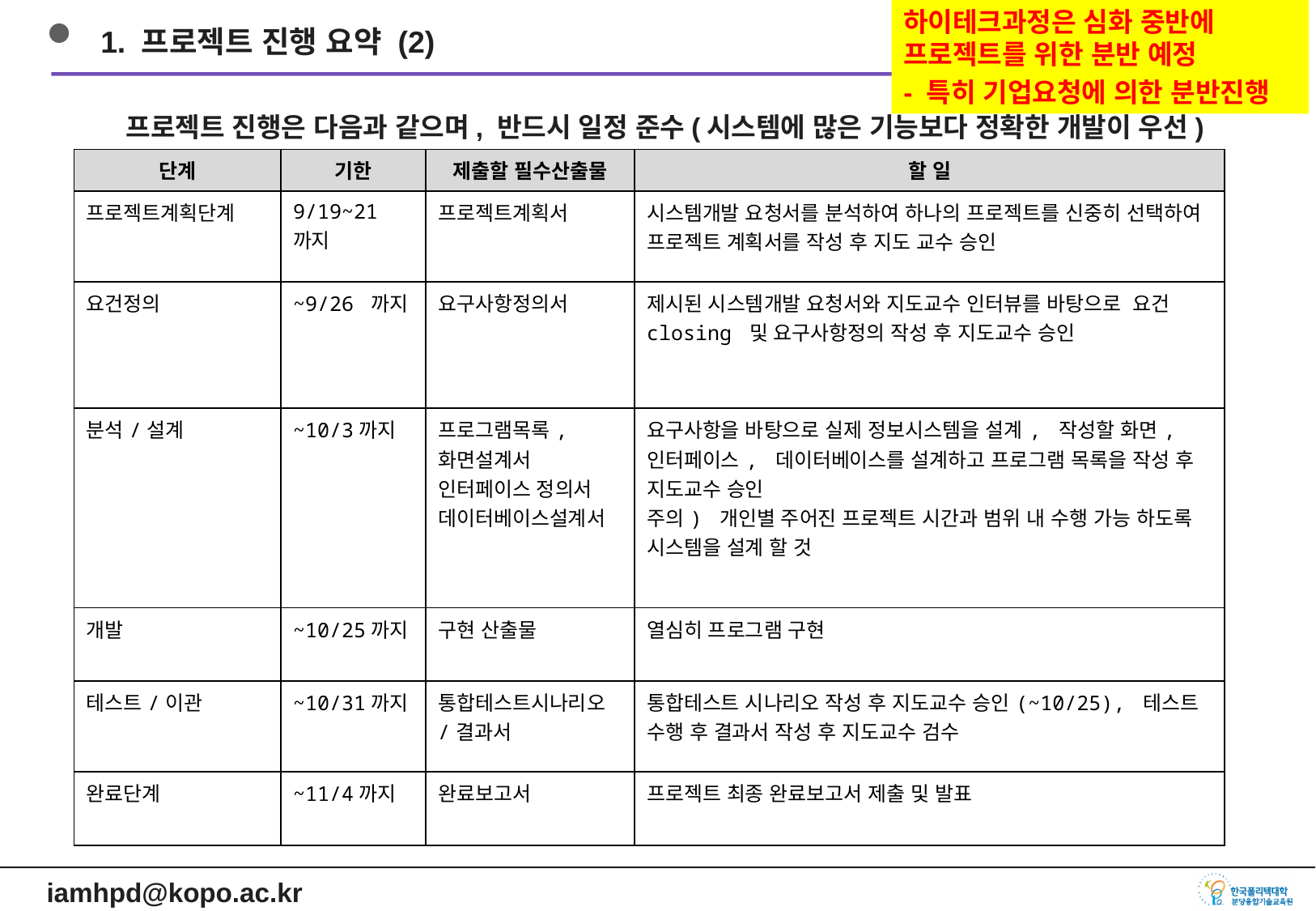

하이테크과정은 심화 중반에 프로젝트를 위한 분반 예정
- 특히 기업요청에 의한 분반진행
1. 프로젝트 진행 요약 (2)
프로젝트 진행은 다음과 같으며, 반드시 일정 준수(시스템에 많은 기능보다 정확한 개발이 우선)
| 단계 | 기한 | 제출할 필수산출물 | 할 일 |
| --- | --- | --- | --- |
| 프로젝트계획단계 | 9/19~21까지 | 프로젝트계획서 | 시스템개발 요청서를 분석하여 하나의 프로젝트를 신중히 선택하여 프로젝트 계획서를 작성 후 지도 교수 승인 |
| 요건정의 | ~9/26 까지 | 요구사항정의서 | 제시된 시스템개발 요청서와 지도교수 인터뷰를 바탕으로 요건 closing 및 요구사항정의 작성 후 지도교수 승인 |
| 분석/설계 | ~10/3까지 | 프로그램목록, 화면설계서 인터페이스 정의서 데이터베이스설계서 | 요구사항을 바탕으로 실제 정보시스템을 설계, 작성할 화면, 인터페이스, 데이터베이스를 설계하고 프로그램 목록을 작성 후 지도교수 승인 주의) 개인별 주어진 프로젝트 시간과 범위 내 수행 가능 하도록 시스템을 설계 할 것 |
| 개발 | ~10/25까지 | 구현 산출물 | 열심히 프로그램 구현 |
| 테스트/이관 | ~10/31까지 | 통합테스트시나리오/결과서 | 통합테스트 시나리오 작성 후 지도교수 승인(~10/25), 테스트 수행 후 결과서 작성 후 지도교수 검수 |
| 완료단계 | ~11/4까지 | 완료보고서 | 프로젝트 최종 완료보고서 제출 및 발표 |